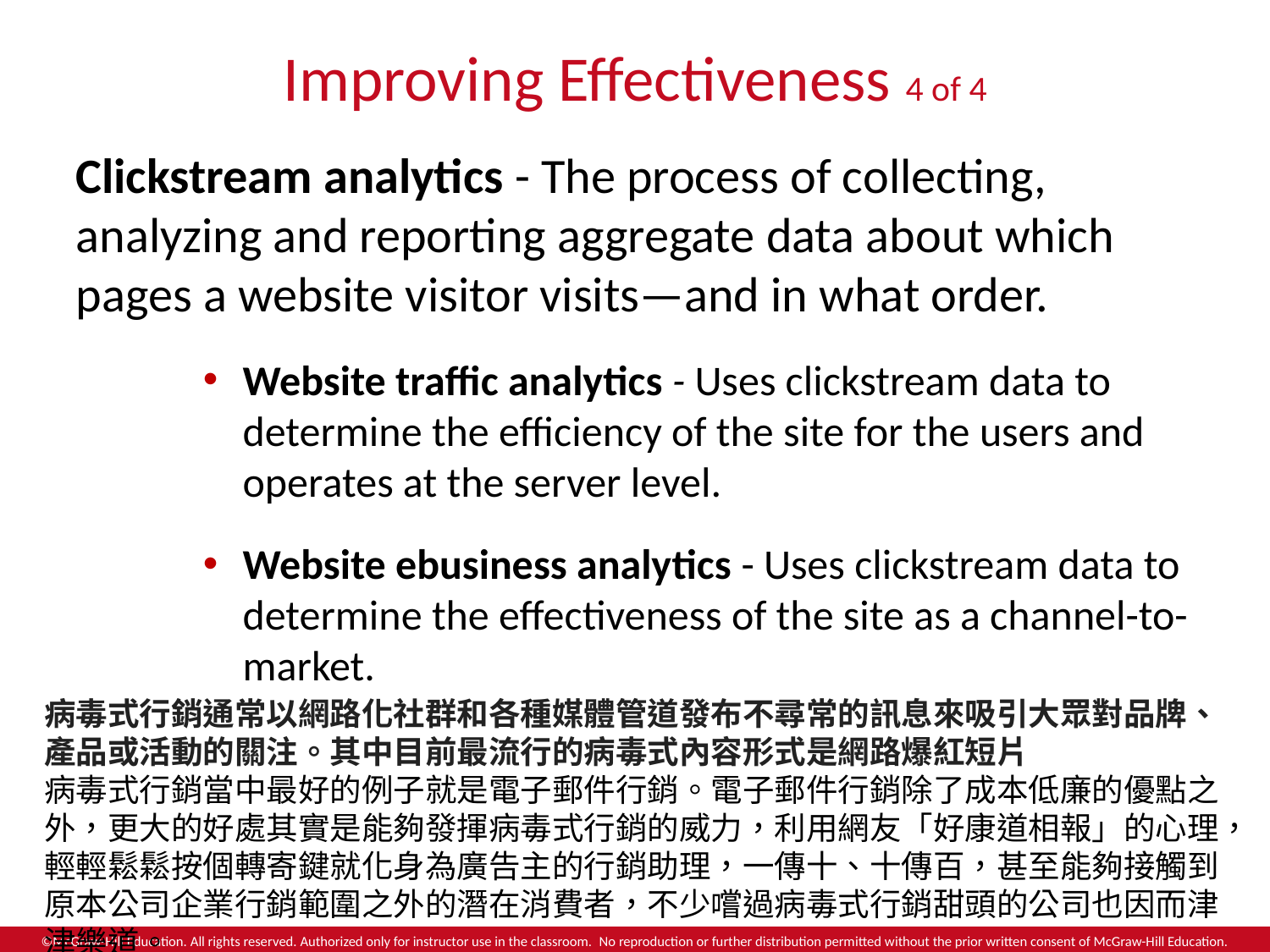

# Improving Effectiveness 4 of 4
Clickstream analytics - The process of collecting, analyzing and reporting aggregate data about which pages a website visitor visits—and in what order.
Website traffic analytics - Uses clickstream data to determine the efficiency of the site for the users and operates at the server level.
Website ebusiness analytics - Uses clickstream data to determine the effectiveness of the site as a channel-to-market.
病毒式行銷通常以網路化社群和各種媒體管道發布不尋常的訊息來吸引大眾對品牌、產品或活動的關注。其中目前最流行的病毒式內容形式是網路爆紅短片
病毒式行銷當中最好的例子就是電子郵件行銷。電子郵件行銷除了成本低廉的優點之外，更大的好處其實是能夠發揮病毒式行銷的威力，利用網友「好康道相報」的心理，輕輕鬆鬆按個轉寄鍵就化身為廣告主的行銷助理，一傳十、十傳百，甚至能夠接觸到原本公司企業行銷範圍之外的潛在消費者，不少嚐過病毒式行銷甜頭的公司也因而津津樂道。